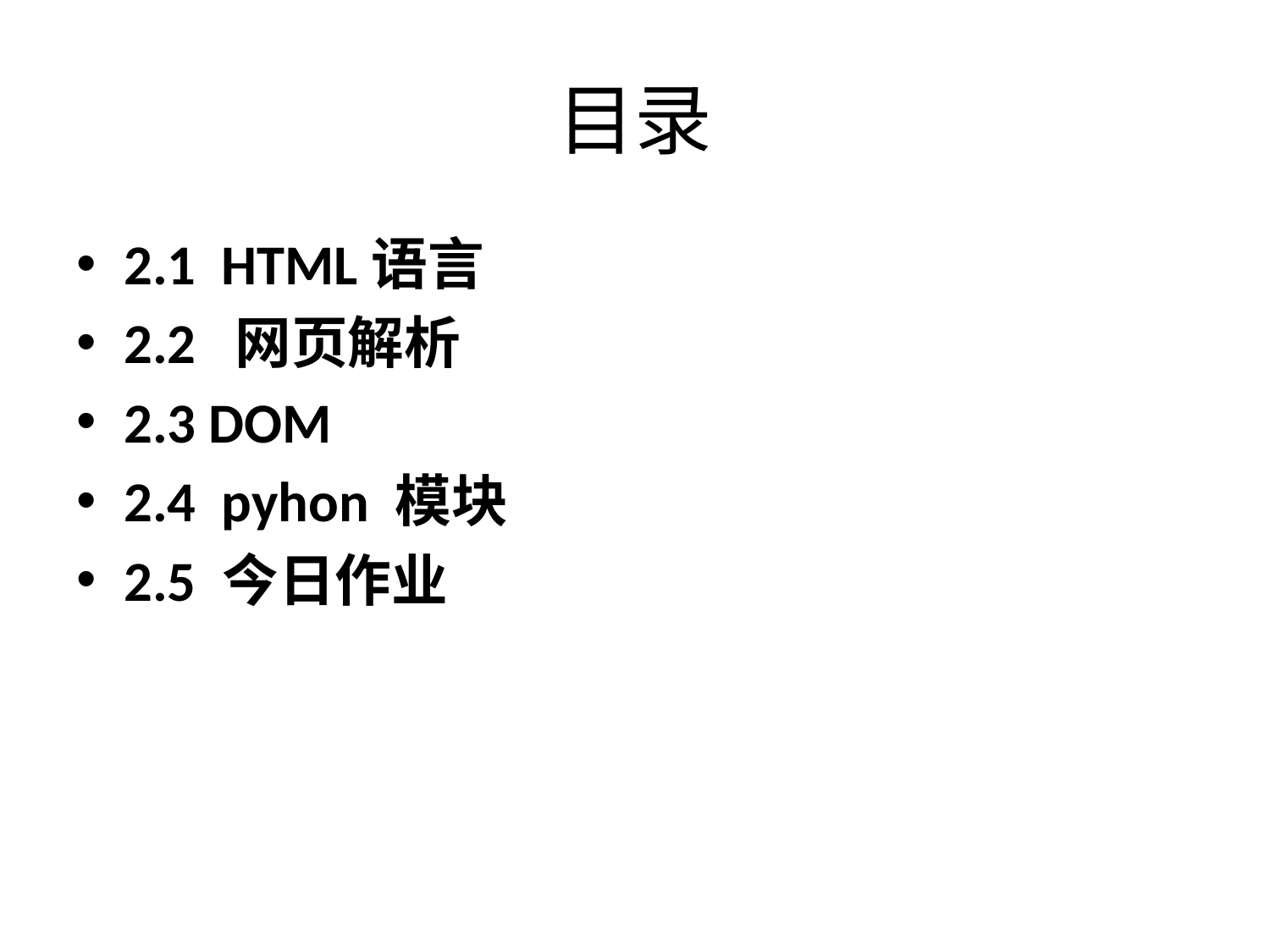

# 目录
2.1  HTML语言
2.2  网页解析
2.3 DOM
2.4  pyhon 模块
2.5 今日作业